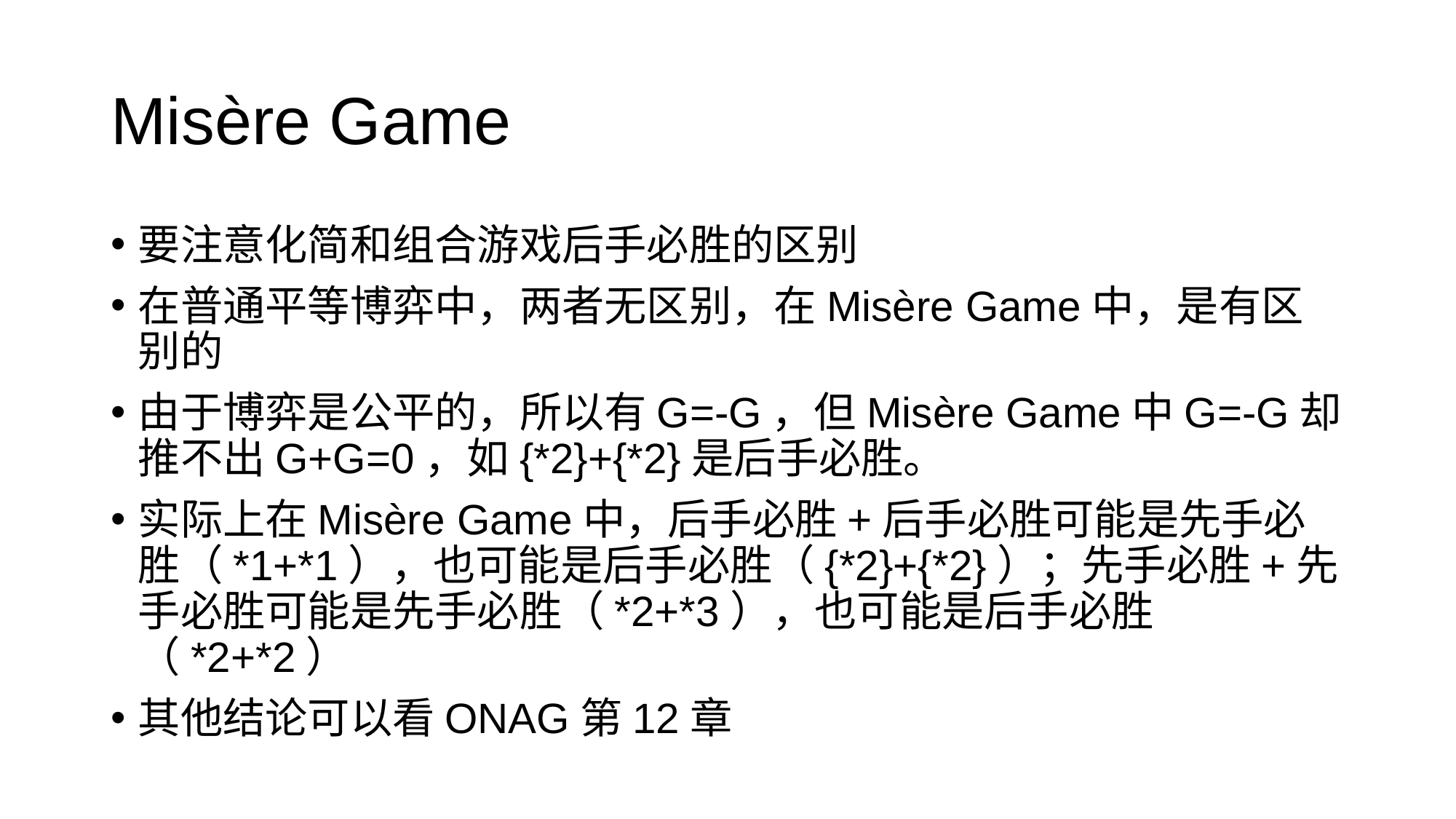

# Misère Game
要注意化简和组合游戏后手必胜的区别
在普通平等博弈中，两者无区别，在Misère Game中，是有区别的
由于博弈是公平的，所以有G=-G，但Misère Game中G=-G却推不出G+G=0，如{*2}+{*2}是后手必胜。
实际上在Misère Game中，后手必胜+后手必胜可能是先手必胜（*1+*1），也可能是后手必胜（{*2}+{*2}）；先手必胜+先手必胜可能是先手必胜（*2+*3），也可能是后手必胜（*2+*2）
其他结论可以看ONAG第12章